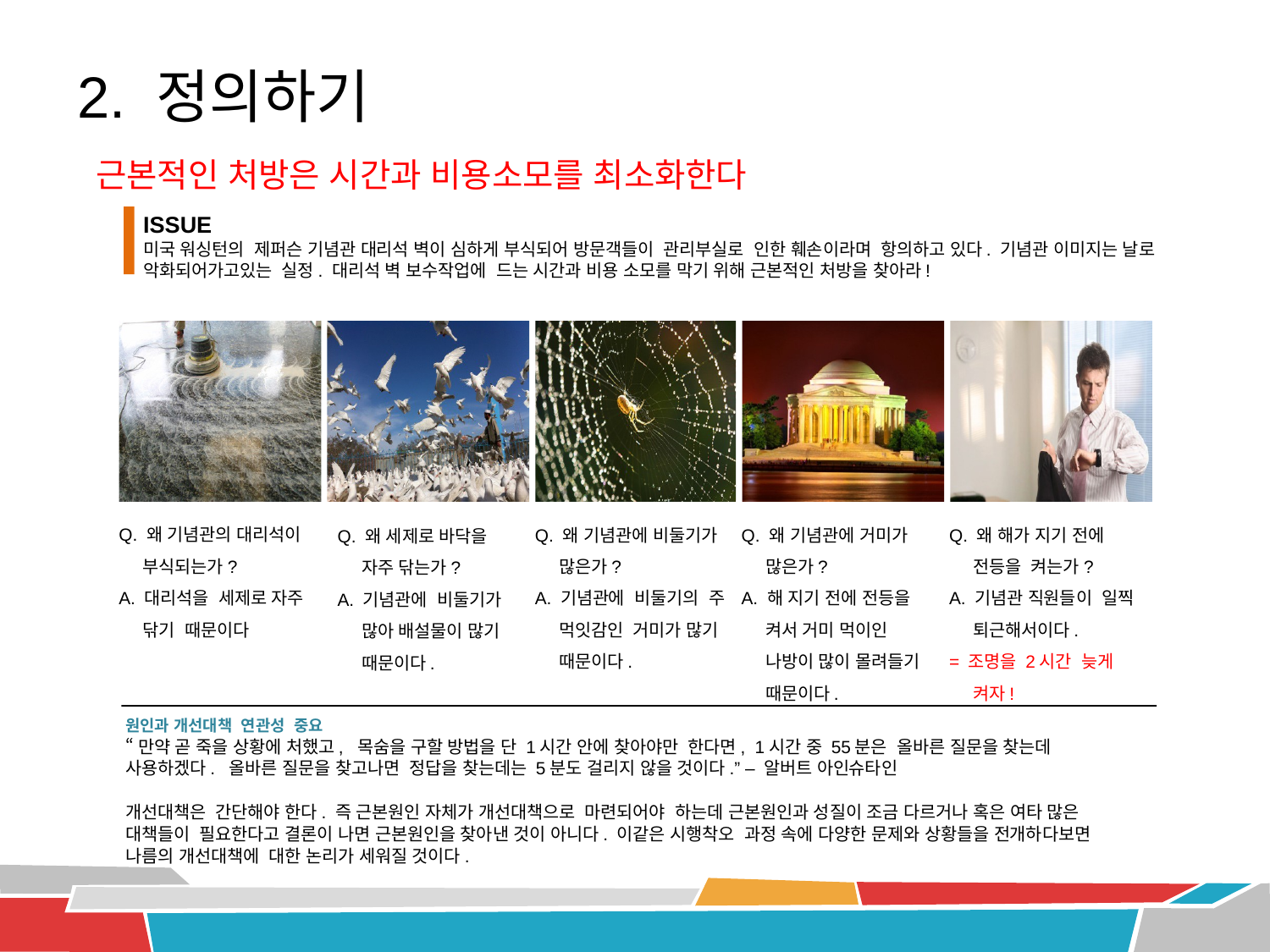

2. 정의하기
근본적인 처방은 시간과 비용소모를 최소화한다

ISSUE
미국 워싱턴의  제퍼슨 기념관 대리석 벽이 심하게 부식되어 방문객들이  관리부실로  인한 훼손이라며  항의하고 있다. 기념관 이미지는 날로 악화되어가고있는  실정. 대리석 벽 보수작업에  드는 시간과 비용 소모를 막기 위해 근본적인 처방을 찾아라!

Q. 왜 기념관의 대리석이  부식되는가?
A. 대리석을  세제로 자주 닦기  때문이다
Q. 왜 기념관에 비둘기가  많은가?
A. 기념관에  비둘기의  주 먹잇감인  거미가 많기 때문이다.
Q. 왜 기념관에 거미가  많은가?
A. 해 지기 전에 전등을  켜서 거미 먹이인 나방이 많이 몰려들기  때문이다.
Q. 왜 해가 지기 전에 전등을  켜는가?
A. 기념관 직원들이  일찍 퇴근해서이다.
= 조명을 2시간  늦게 켜자!
Q. 왜 세제로 바닥을  자주 닦는가?
A. 기념관에  비둘기가  많아 배설물이 많기 때문이다.

원인과 개선대책  연관성  중요
“만약 곧 죽을 상황에 처했고,  목숨을 구할 방법을 단 1시간 안에 찾아야만  한다면,  1시간 중 55분은  올바른 질문을 찾는데 사용하겠다.  올바른 질문을 찾고나면  정답을 찾는데는 5분도 걸리지 않을 것이다.” – 알버트 아인슈타인

개선대책은  간단해야 한다. 즉 근본원인 자체가 개선대책으로  마련되어야  하는데 근본원인과 성질이 조금 다르거나 혹은 여타 많은 대책들이  필요한다고 결론이 나면 근본원인을 찾아낸 것이 아니다. 이같은 시행착오  과정 속에 다양한 문제와 상황들을 전개하다보면  나름의 개선대책에  대한 논리가 세워질 것이다.